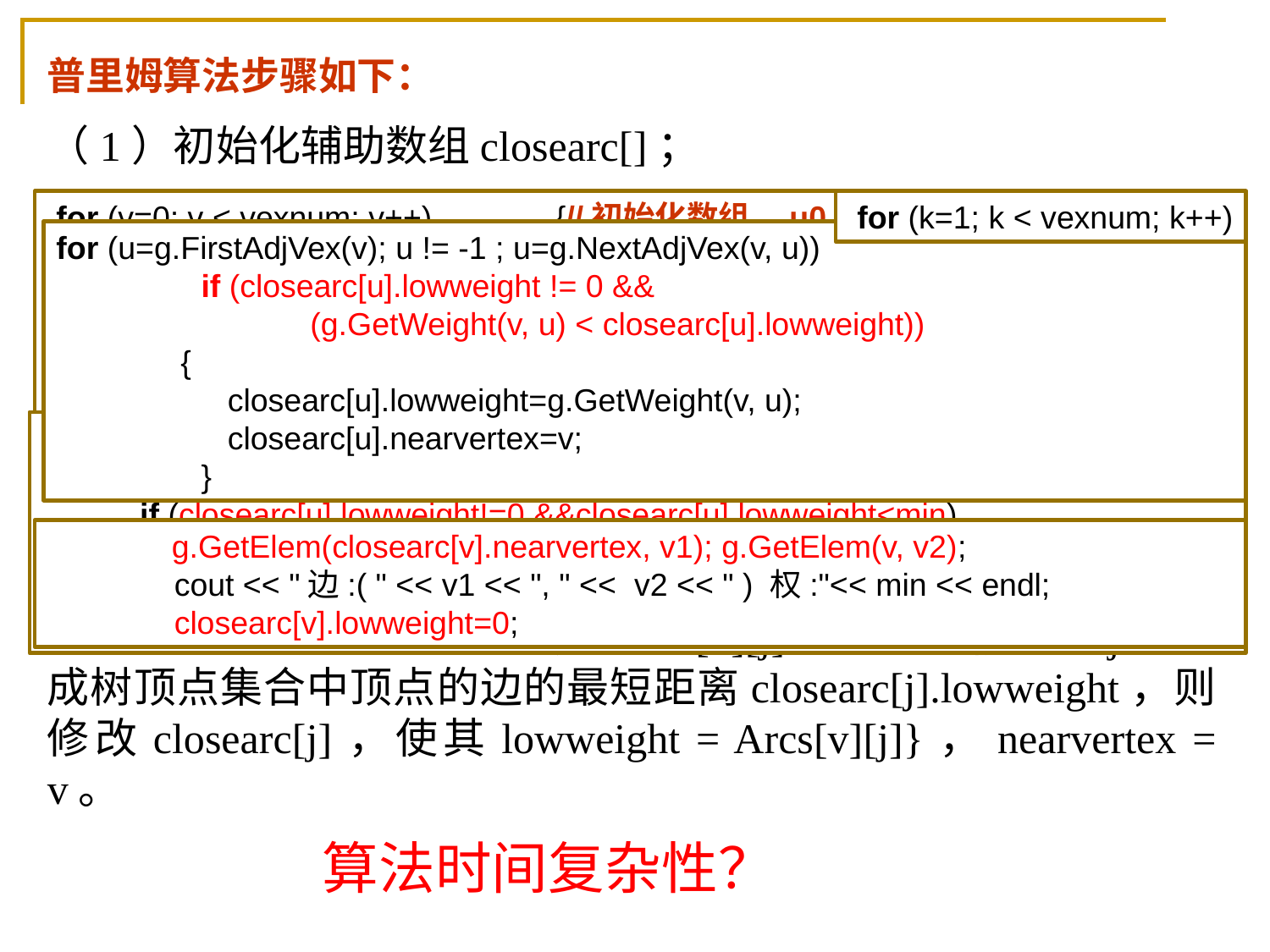

普里姆算法步骤如下：
（1）初始化辅助数组closearc[]；
（2）重复下列步骤（3）和（4）n-1次
（3）在closearc[]中选择lowweight≠0 && lowweight最小的顶点v，即选中的权值最小的边为(closearc[v].nearvertex,i)。
（3）将closearc[v].lowweight改为0，表示顶点i已加入顶点集U中。并将边(closearc[v]. nearvertex、v)加入生成树T的边集合。
（4）对V-U中的每一个顶点j，如果依附于顶点j和刚加入U集合的新顶点v的边的权值Arcs[v][j]小于原来依附于j和生成树顶点集合中顶点的边的最短距离closearc[j].lowweight，则修改closearc[j]，使其lowweight = Arcs[v][j]}，nearvertex = v。
 for (v=0; v < vexnum; v++)	{//初始化数组，u0为第一个顶点
	closearc[v].nearvertex=u0;
	closearc[v].lowweight=g.GetWeight(u0, v);
}
 closearc[u0].nearvertex=-1;
 closearc[u0].lowweight=0;
 for (k=1; k < vexnum; k++)
for (u=g.FirstAdjVex(v); u != -1 ; u=g.NextAdjVex(v, u))
 	  if (closearc[u].lowweight != 0 &&
		(g.GetWeight(v, u) < closearc[u].lowweight))
              {
	     closearc[u].lowweight=g.GetWeight(v, u);
	     closearc[u].nearvertex=v;
	  }
 min=g.GetInfinity();  v=u0;
for (u=0; u < vexnum; u++)
           if (closearc[u].lowweight!=0 &&closearc[u].lowweight<min)
               {  v=u;
                  min=closearc[u].lowweight;
	    }
              g.GetElem(closearc[v].nearvertex, v1); g.GetElem(v, v2);
	cout << "边:( " << v1 << ", " <<  v2 << " ) 权:"<< min << endl;
	closearc[v].lowweight=0;
算法时间复杂性？